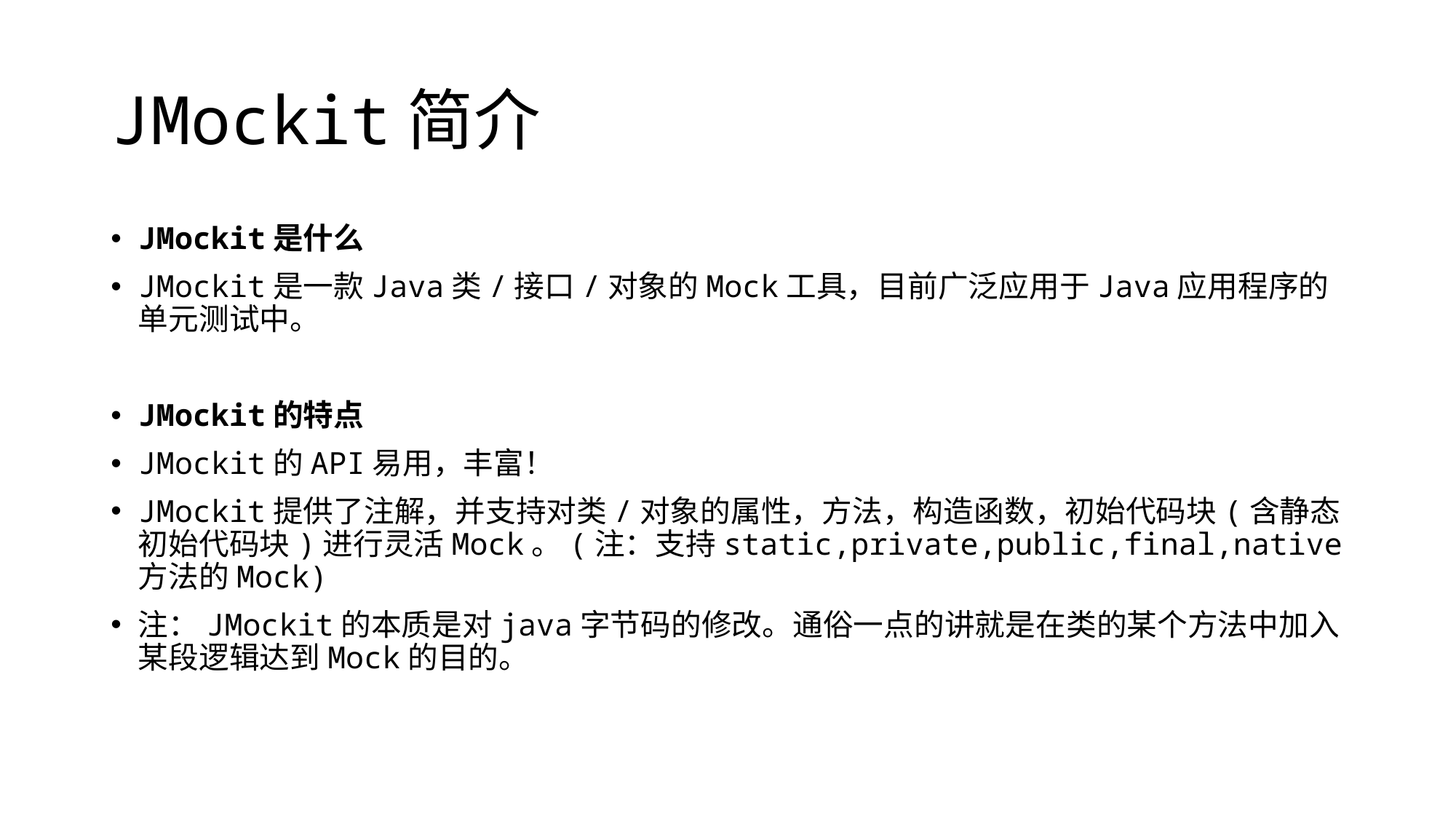

# JMockit简介
JMockit是什么
JMockit是一款Java类/接口/对象的Mock工具，目前广泛应用于Java应用程序的单元测试中。

JMockit的特点
JMockit的API易用，丰富！
JMockit提供了注解，并支持对类/对象的属性，方法，构造函数，初始代码块(含静态初始代码块)进行灵活Mock。(注：支持static,private,public,final,native方法的Mock)
注：JMockit的本质是对java字节码的修改。通俗一点的讲就是在类的某个方法中加入某段逻辑达到Mock的目的。